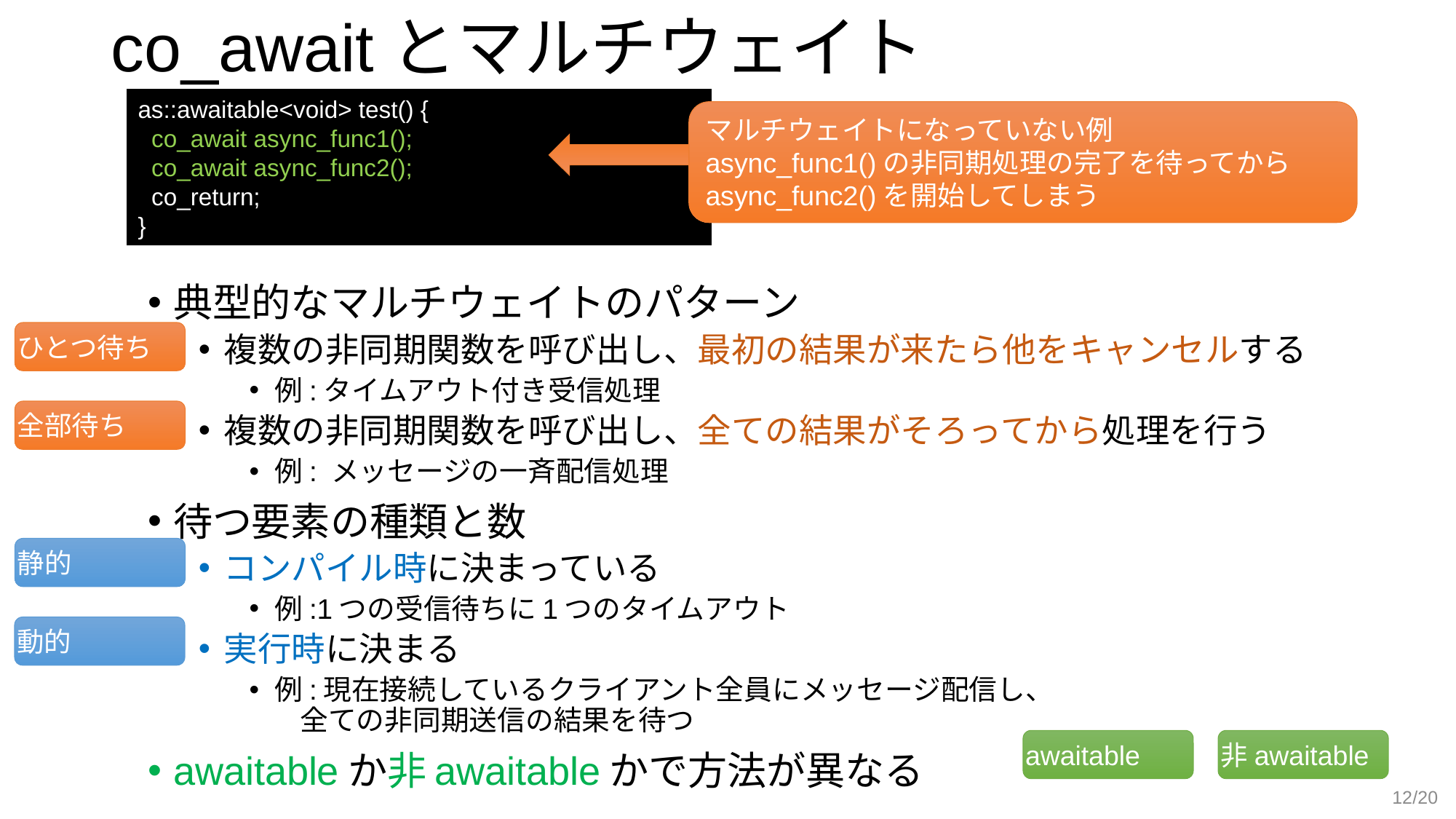

# co_awaitとマルチウェイト
as::awaitable<void> test() {
  co_await async_func1();
  co_await async_func2();
  co_return;
}
マルチウェイトになっていない例
async_func1()の非同期処理の完了を待ってから
async_func2()を開始してしまう

典型的なマルチウェイトのパターン
複数の非同期関数を呼び出し、最初の結果が来たら他をキャンセルする
例:タイムアウト付き受信処理
複数の非同期関数を呼び出し、全ての結果がそろってから処理を行う
例: メッセージの一斉配信処理
待つ要素の種類と数
コンパイル時に決まっている
例:1つの受信待ちに1つのタイムアウト
実行時に決まる
例:現在接続しているクライアント全員にメッセージ配信し、
    全ての非同期送信の結果を待つ
awaitableか非awaitableかで方法が異なる
ひとつ待ち
全部待ち
静的
動的
awaitable
非awaitable
12/20